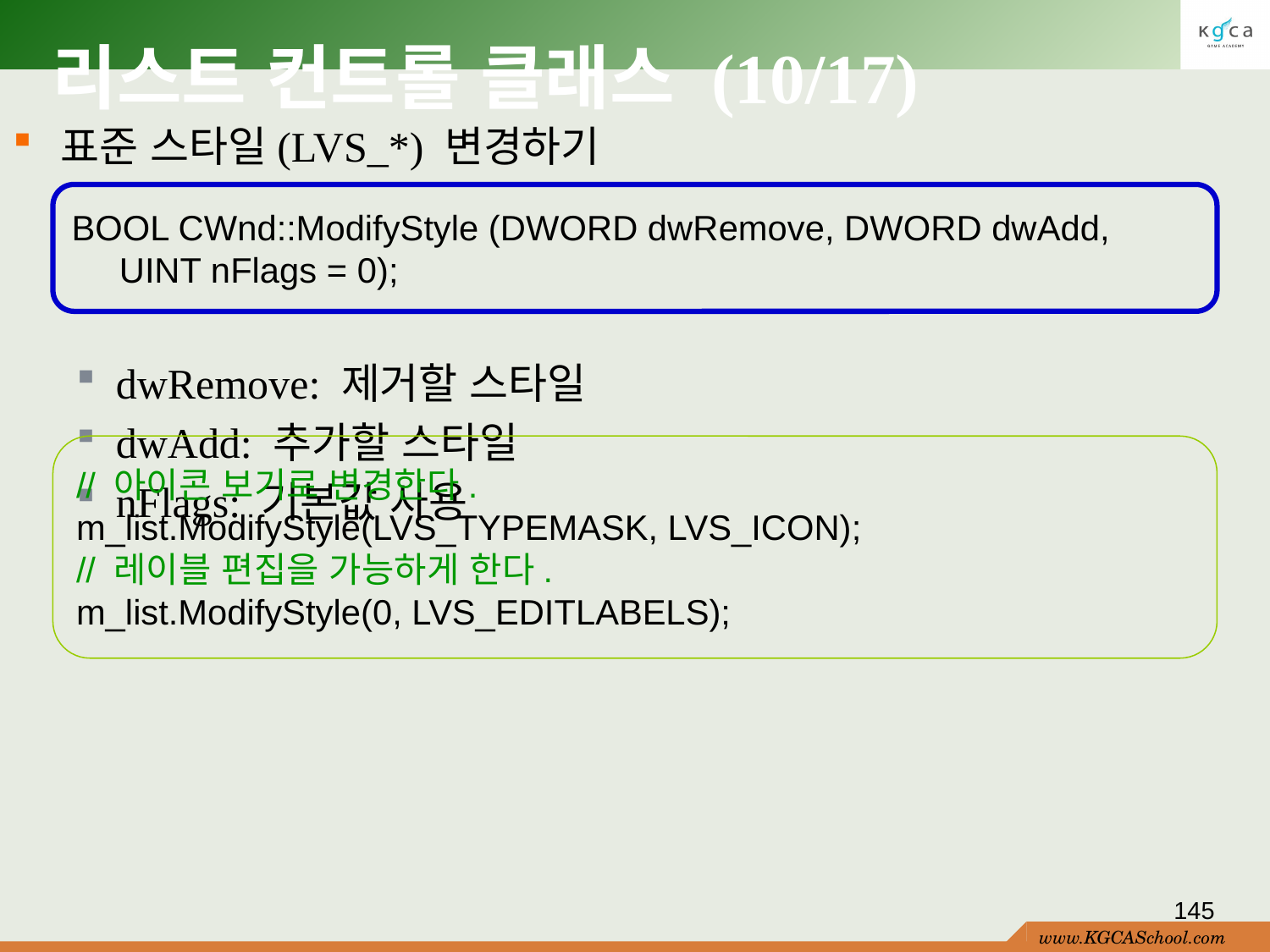

# 리스트 컨트롤 클래스 (10/17)
표준 스타일(LVS_*) 변경하기

dwRemove: 제거할 스타일
dwAdd: 추가할 스타일
nFlags: 기본값 사용
BOOL CWnd::ModifyStyle (DWORD dwRemove, DWORD dwAdd, UINT nFlags = 0);
// 아이콘 보기로 변경한다.
m_list.ModifyStyle(LVS_TYPEMASK, LVS_ICON);
// 레이블 편집을 가능하게 한다.
m_list.ModifyStyle(0, LVS_EDITLABELS);
145